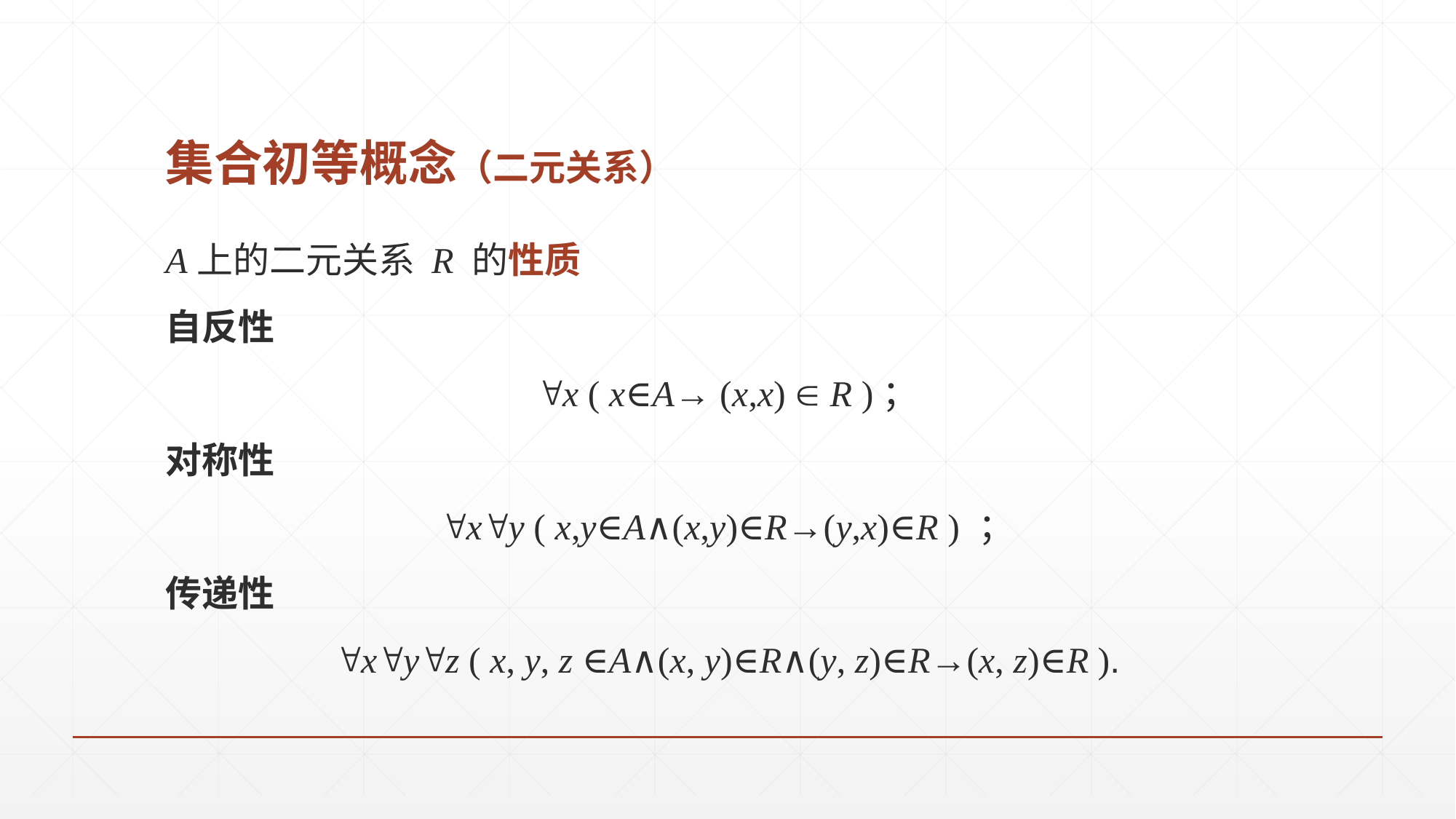

# 集合初等概念（二元关系）
A上的二元关系 R 的性质
自反性
∀x ( x∈A→ (x,x) ∈ R )；
对称性
∀x∀y ( x,y∈A∧(x,y)∈R→(y,x)∈R ) ；
传递性
∀x∀y∀z ( x, y, z ∈A∧(x, y)∈R∧(y, z)∈R→(x, z)∈R ).